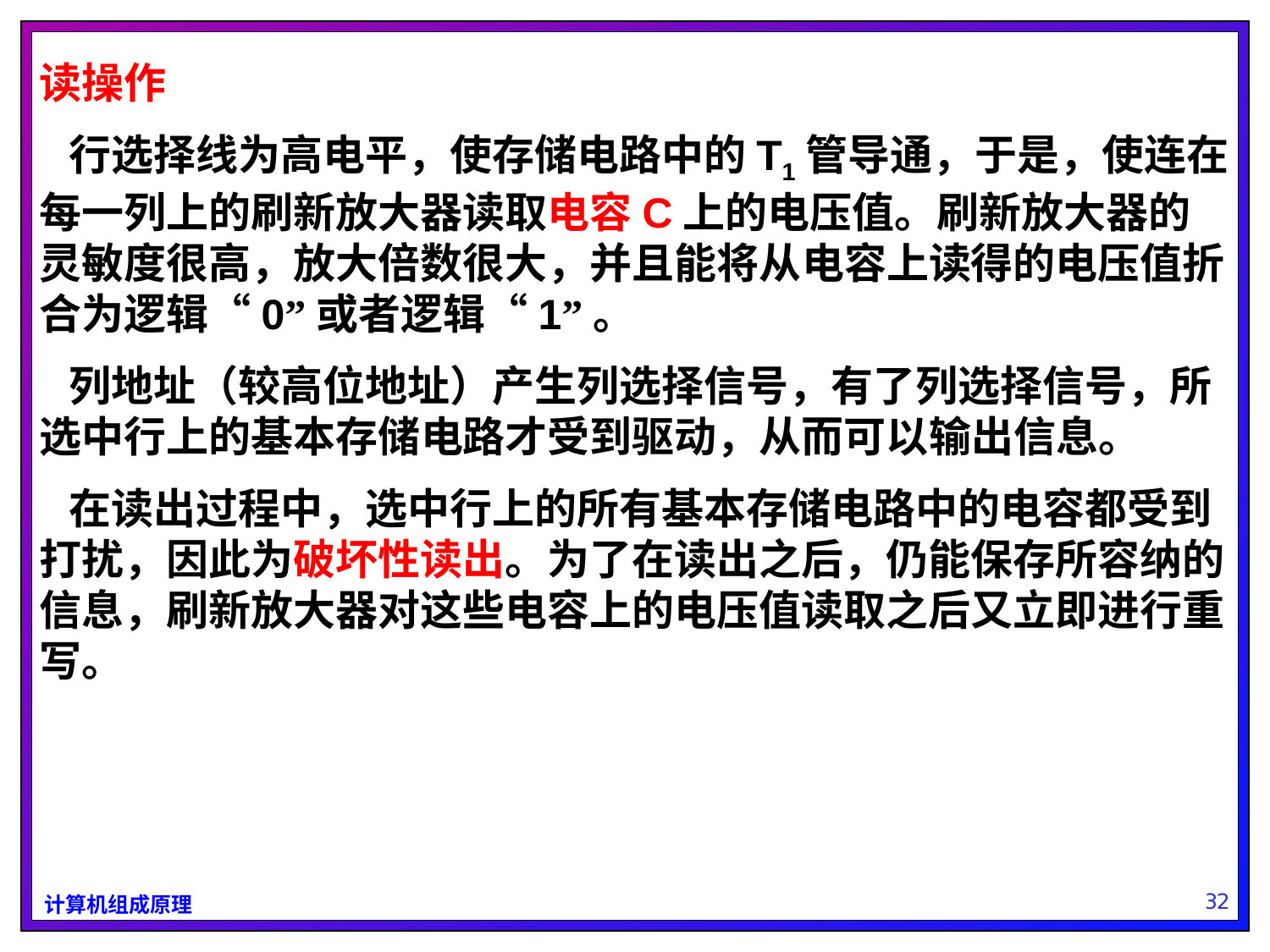

读操作
  行选择线为高电平，使存储电路中的T1管导通，于是，使连在每一列上的刷新放大器读取电容C上的电压值。刷新放大器的灵敏度很高，放大倍数很大，并且能将从电容上读得的电压值折合为逻辑“0”或者逻辑“1”。
  列地址（较高位地址）产生列选择信号，有了列选择信号，所选中行上的基本存储电路才受到驱动，从而可以输出信息。
  在读出过程中，选中行上的所有基本存储电路中的电容都受到打扰，因此为破坏性读出。为了在读出之后，仍能保存所容纳的信息，刷新放大器对这些电容上的电压值读取之后又立即进行重写。